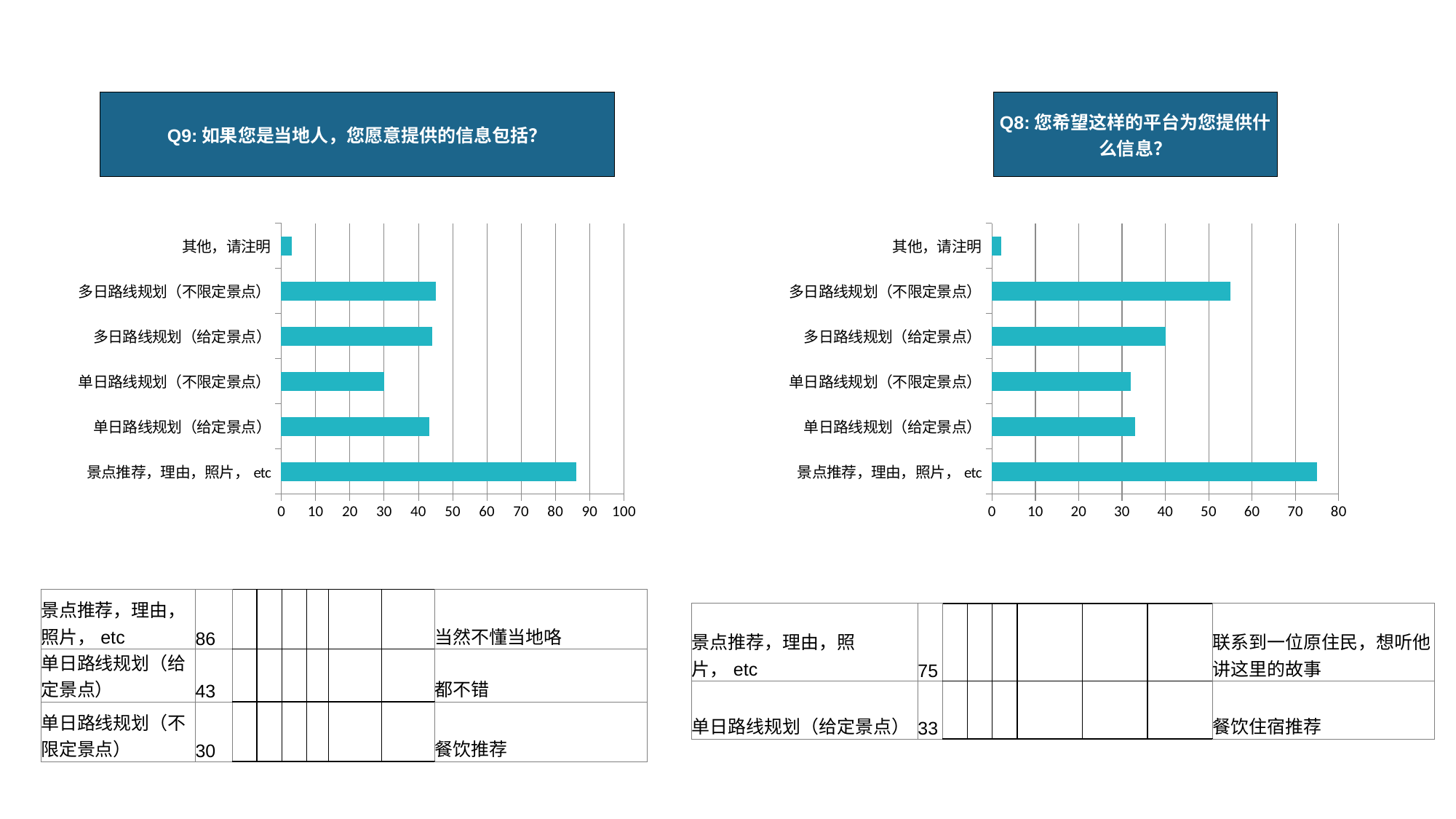

| Q9:如果您是当地人，您愿意提供的信息包括？ |
| --- |
| Q8:您希望这样的平台为您提供什么信息？ |
| --- |

### Chart

| Category |  |
|---|---|
| 景点推荐，理由，照片，etc | 86.0 |
| 单日路线规划（给定景点） | 43.0 |
| 单日路线规划（不限定景点） | 30.0 |
| 多日路线规划（给定景点） | 44.0 |
| 多日路线规划（不限定景点） | 45.0 |
| 其他，请注明 | 3.0 |

### Chart

| Category |  |
|---|---|
| 景点推荐，理由，照片，etc | 75.0 |
| 单日路线规划（给定景点） | 33.0 |
| 单日路线规划（不限定景点） | 32.0 |
| 多日路线规划（给定景点） | 40.0 |
| 多日路线规划（不限定景点） | 55.0 |
| 其他，请注明 | 2.0 |
| 景点推荐，理由，照片，etc | 86 |  |  |  |  |  |  | 当然不懂当地咯 |
| --- | --- | --- | --- | --- | --- | --- | --- | --- |
| 单日路线规划（给定景点） | 43 |  |  |  |  |  |  | 都不错 |
| 单日路线规划（不限定景点） | 30 |  |  |  |  |  |  | 餐饮推荐 |
| 景点推荐，理由，照片，etc | 75 |  |  |  |  |  |  | 联系到一位原住民，想听他讲这里的故事 |
| --- | --- | --- | --- | --- | --- | --- | --- | --- |
| 单日路线规划（给定景点） | 33 |  |  |  |  |  |  | 餐饮住宿推荐 |